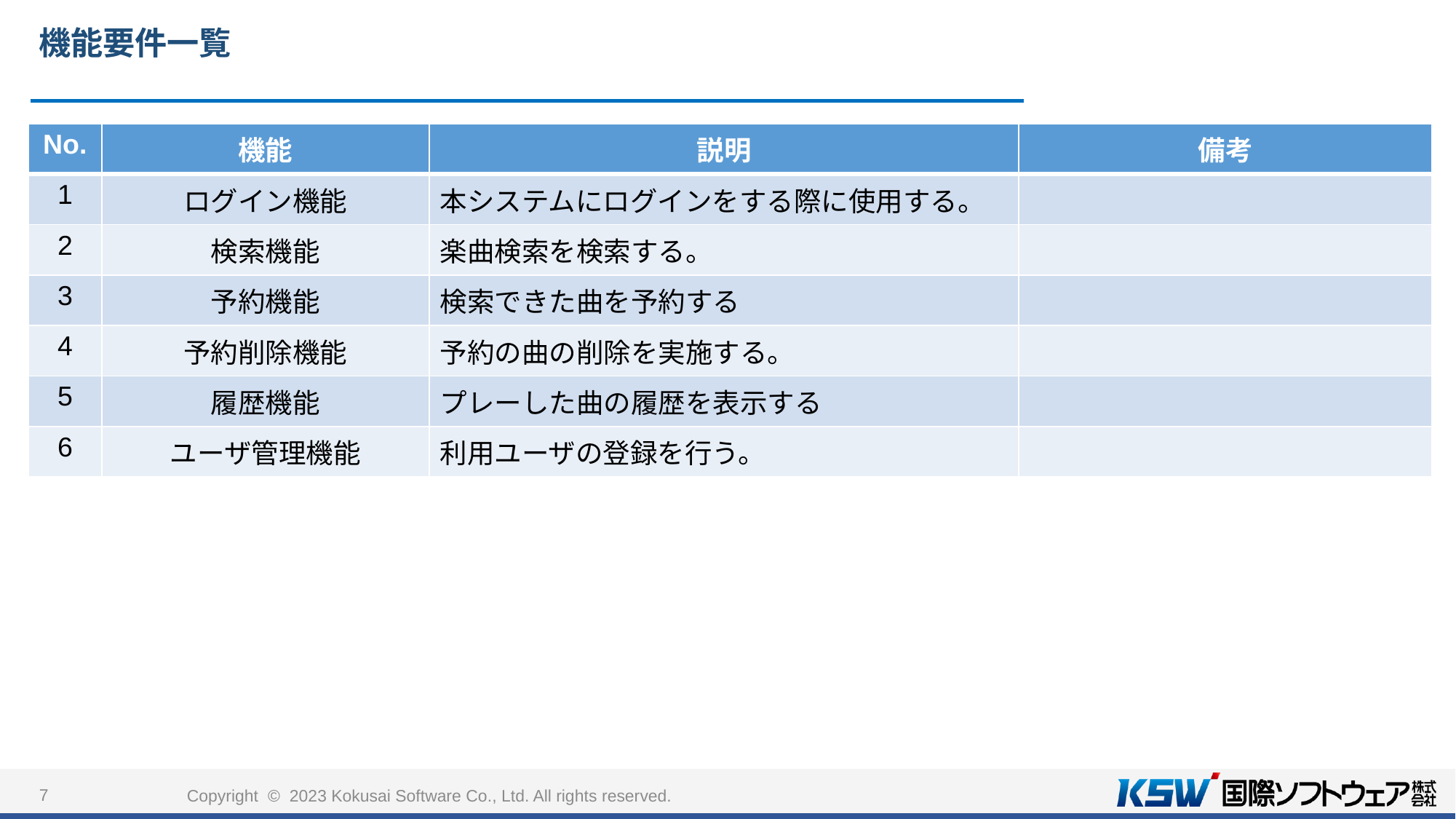

# 機能要件一覧
| No. | 機能 | 説明 | 備考 |
| --- | --- | --- | --- |
| 1 | ログイン機能 | 本システムにログインをする際に使用する。 |  |
| 2 | 検索機能 | 楽曲検索を検索する。 |  |
| 3 | 予約機能 | 検索できた曲を予約する |  |
| 4 | 予約削除機能 | 予約の曲の削除を実施する。 |  |
| 5 | 履歴機能 | プレーした曲の履歴を表示する |  |
| 6 | ユーザ管理機能 | 利用ユーザの登録を行う。 |  |